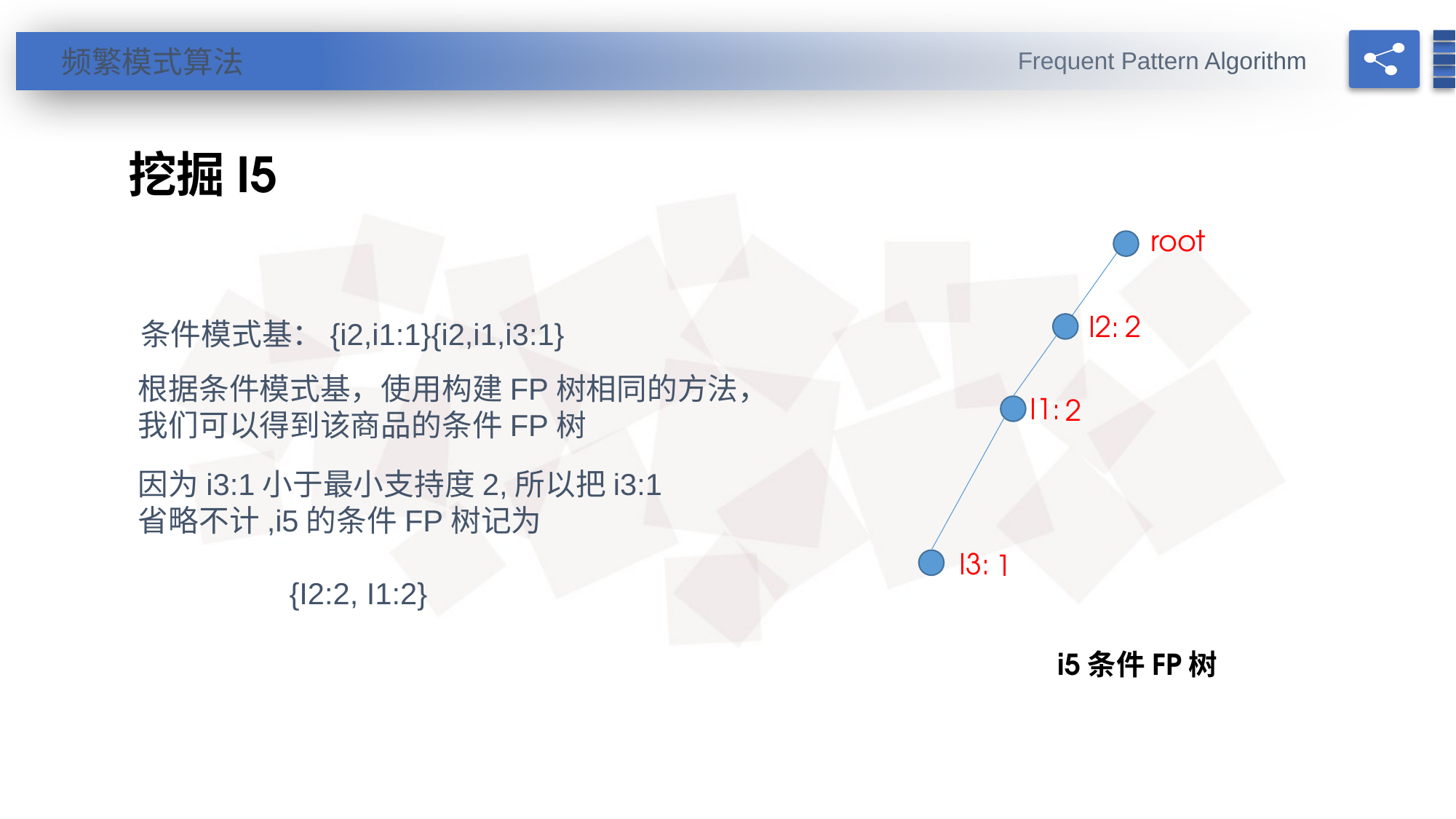

Frequent Pattern Algorithm
    频繁模式算法
挖掘I5
root

2
I2:
条件模式基：{i2,i1:1}{i2,i1,i3:1}

根据条件模式基，使用构建FP树相同的方法，我们可以得到该商品的条件FP树
I1:
2

因为i3:1小于最小支持度2,所以把i3:1省略不计,i5的条件FP树记为

	     {I2:2, I1:2}

I3:
1

i5条件FP树